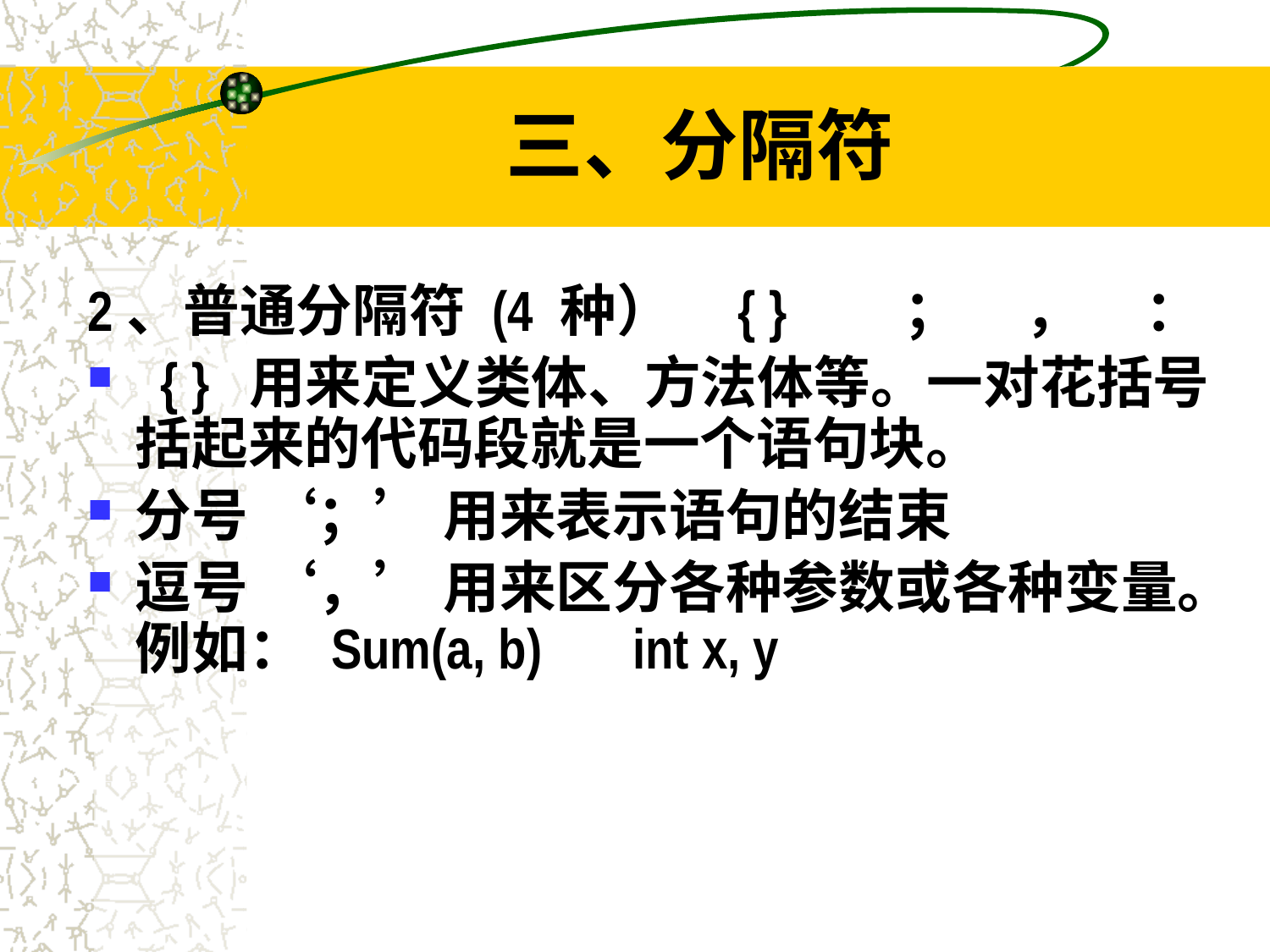

# 三、分隔符
2、普通分隔符 (4 种）    { }        ；     ，     ：
  { }  用来定义类体、方法体等。一对花括号括起来的代码段就是一个语句块。
分号 ‘；’ 用来表示语句的结束
逗号 ‘，’ 用来区分各种参数或各种变量。例如： Sum(a, b)       int x, y

7